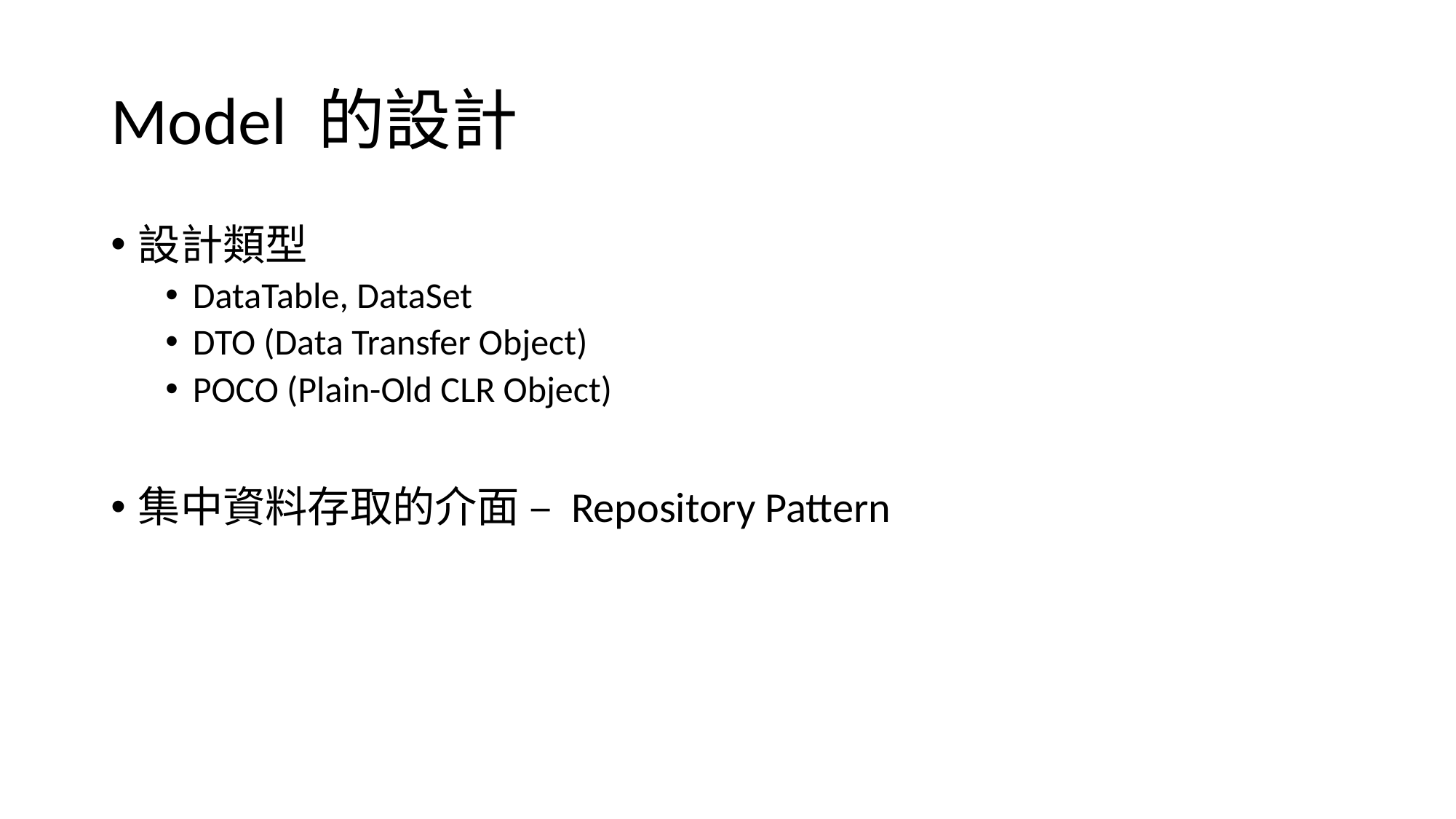

# Model 的設計
設計類型
DataTable, DataSet
DTO (Data Transfer Object)
POCO (Plain-Old CLR Object)

集中資料存取的介面 – Repository Pattern